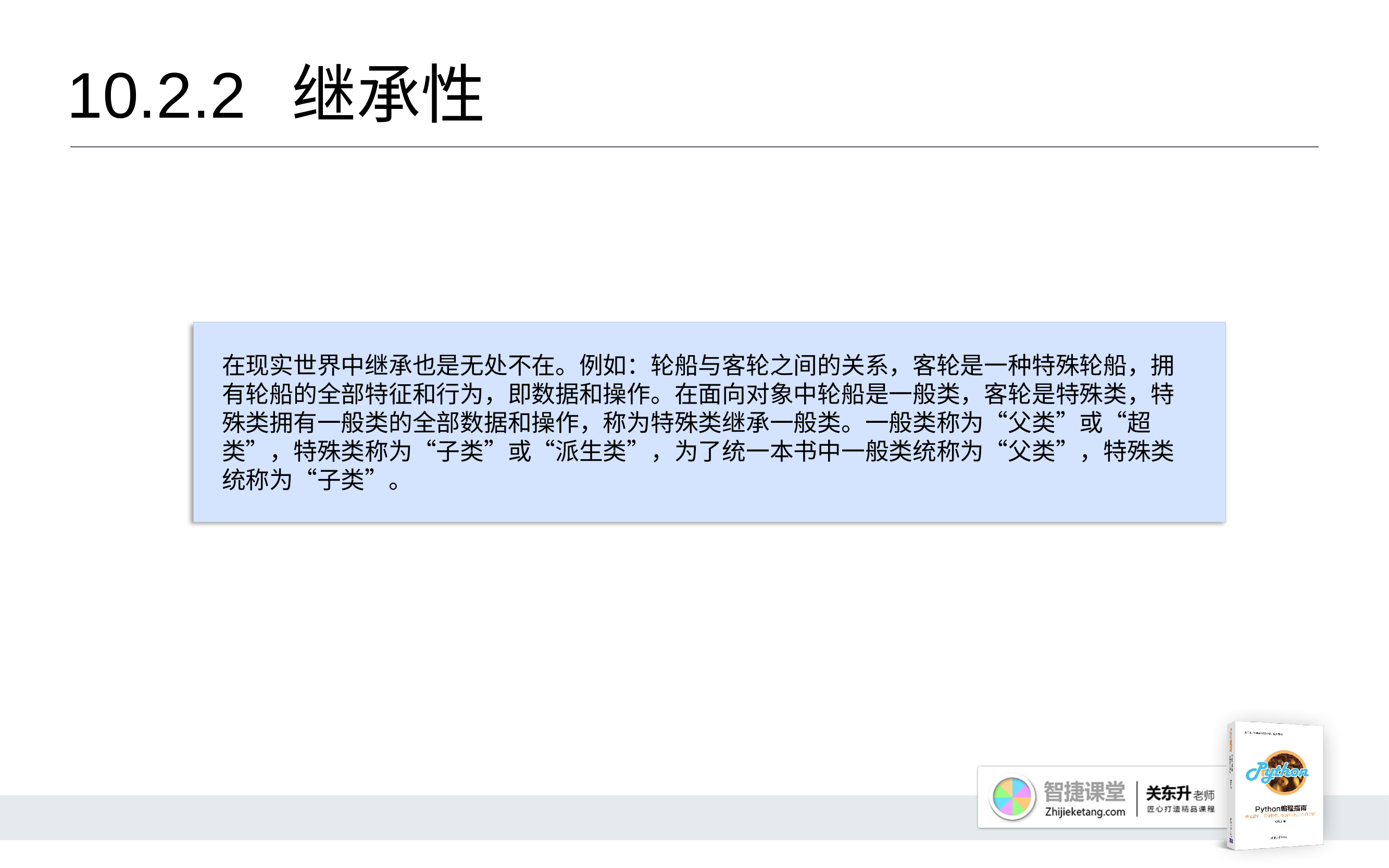

# 10.2.2 	继承性
在现实世界中继承也是无处不在。例如：轮船与客轮之间的关系，客轮是一种特殊轮船，拥有轮船的全部特征和行为，即数据和操作。在面向对象中轮船是一般类，客轮是特殊类，特殊类拥有一般类的全部数据和操作，称为特殊类继承一般类。一般类称为“父类”或“超类”，特殊类称为“子类”或“派生类”，为了统一本书中一般类统称为“父类”，特殊类统称为“子类”。